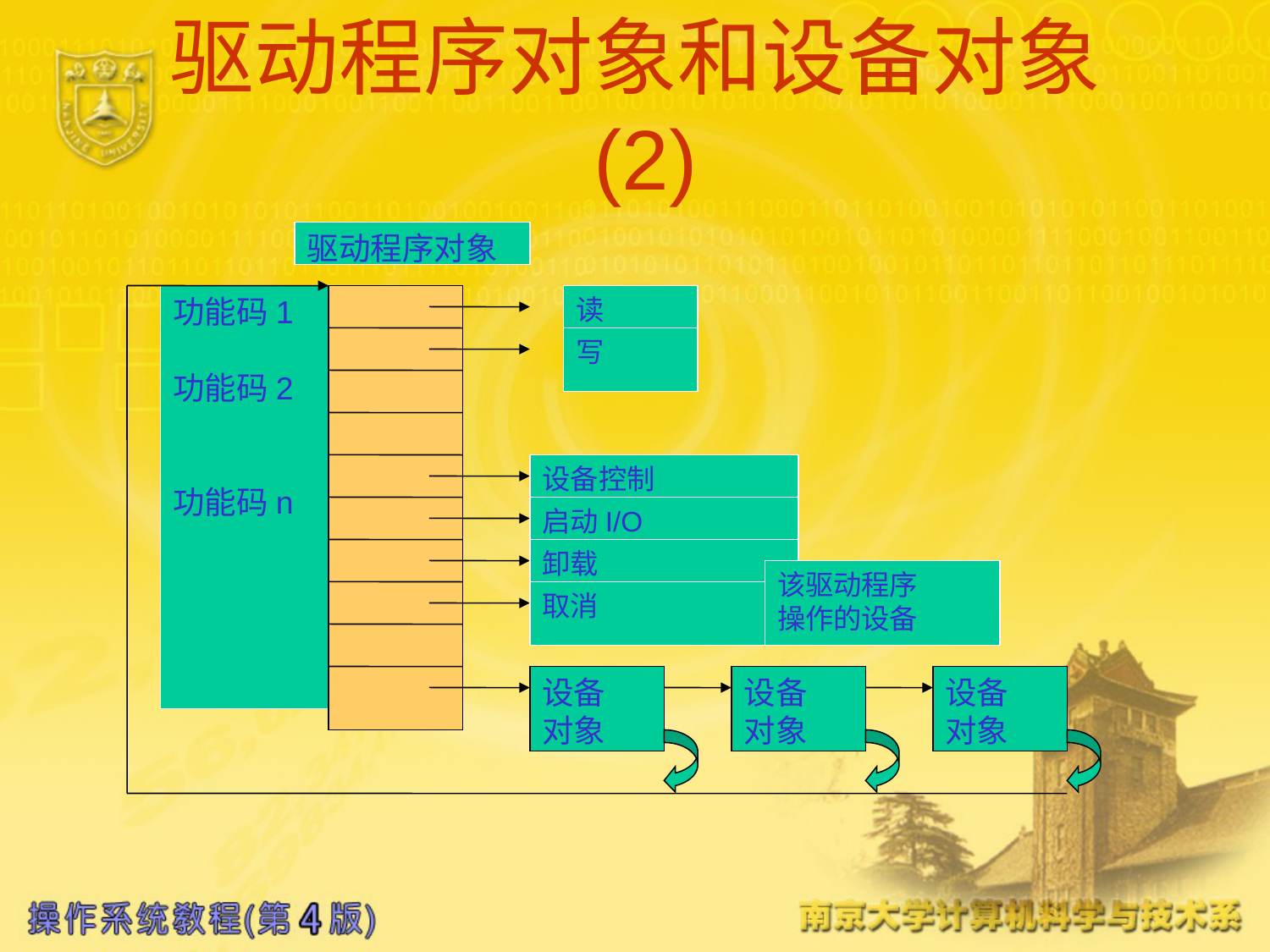

# 驱动程序对象和设备对象(2)
驱动程序对象

功能码1

功能码2

功能码n

读

写

设备控制

启动I/O

卸载

该驱动程序
操作的设备

取消

设备
对象
设备
对象
设备
对象